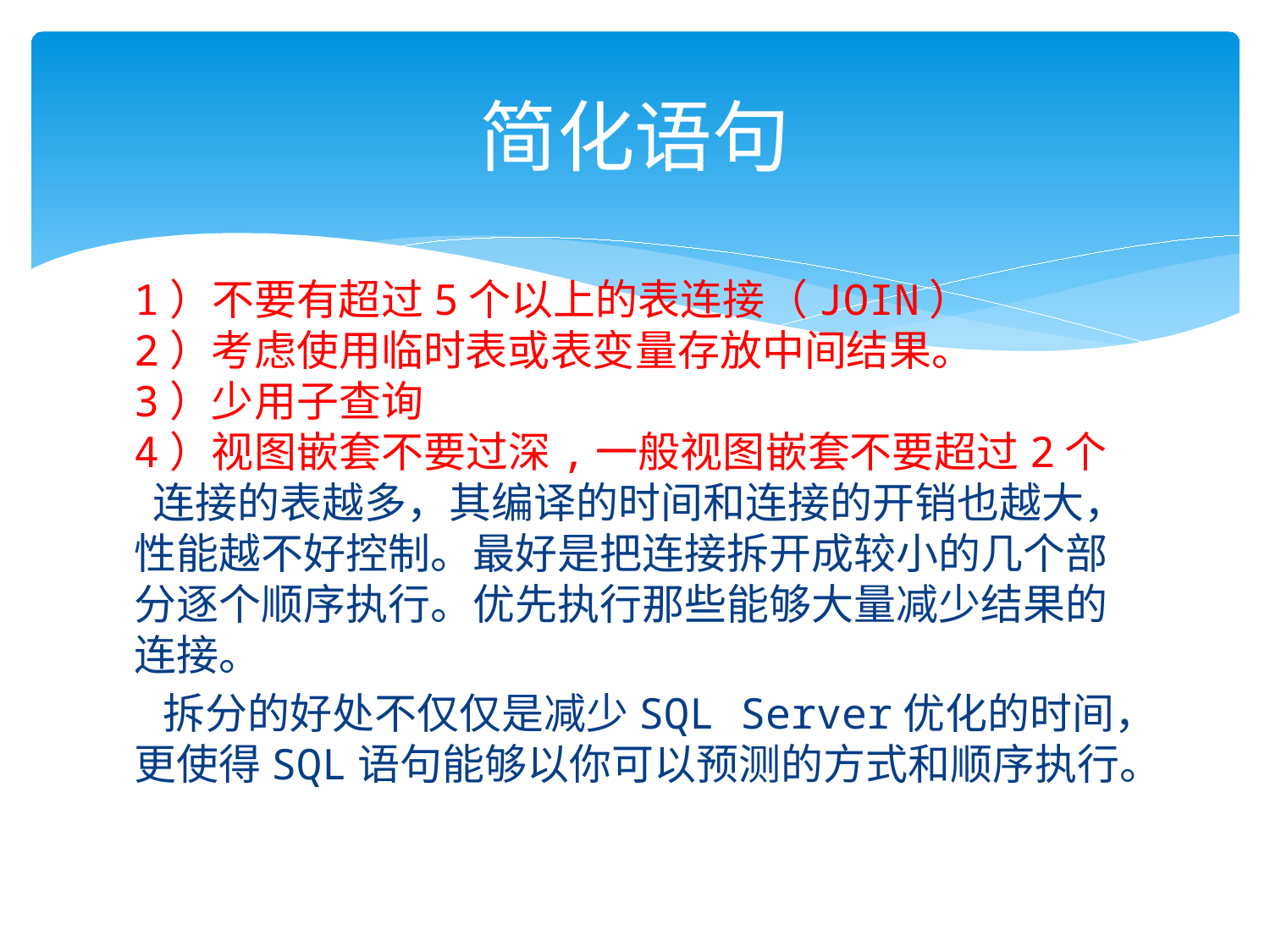

# 简化语句
1）不要有超过5个以上的表连接（JOIN）
2）考虑使用临时表或表变量存放中间结果。
3）少用子查询
4）视图嵌套不要过深,一般视图嵌套不要超过2个
  连接的表越多，其编译的时间和连接的开销也越大，性能越不好控制。最好是把连接拆开成较小的几个部分逐个顺序执行。优先执行那些能够大量减少结果的连接。
  拆分的好处不仅仅是减少SQL Server优化的时间，更使得SQL语句能够以你可以预测的方式和顺序执行。